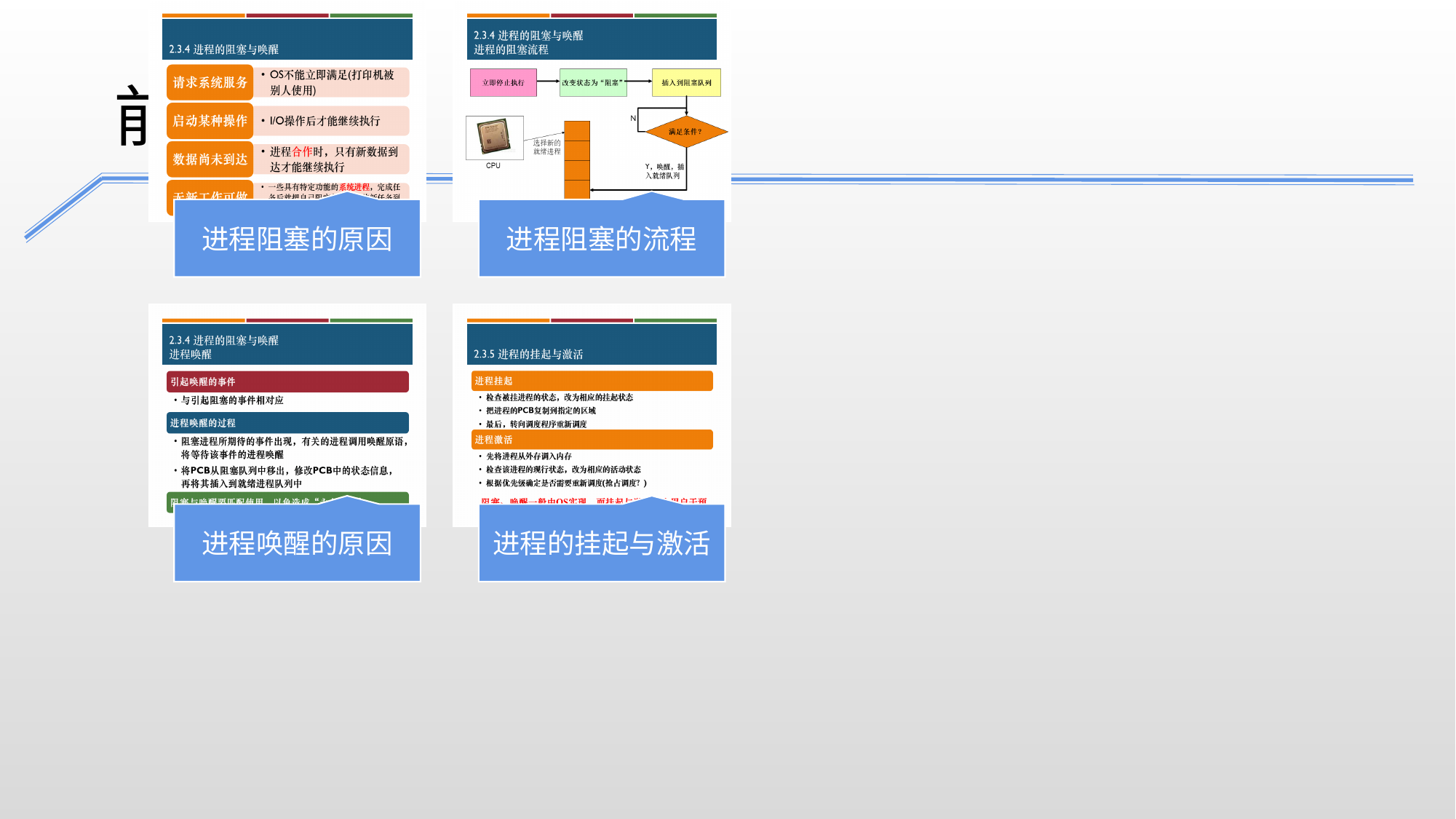

前情回顾
进程阻塞的原因
进程阻塞的流程
进程唤醒的原因
进程的挂起与激活